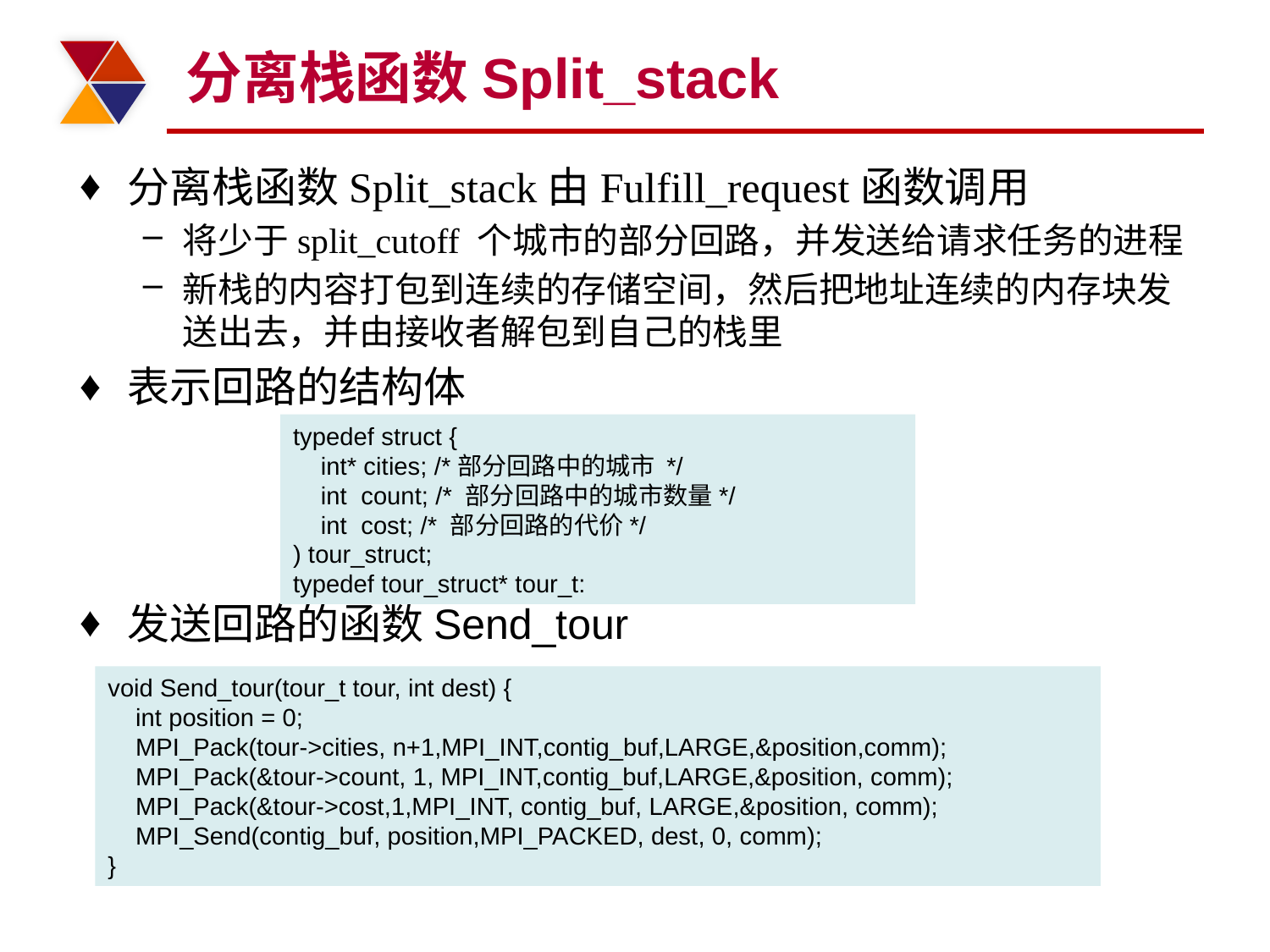

# 分离栈函数Split_stack
分离栈函数Split_stack由Fulfill_request函数调用
将少于split_cutoff 个城市的部分回路，并发送给请求任务的进程
新栈的内容打包到连续的存储空间，然后把地址连续的内存块发送出去，并由接收者解包到自己的栈里
表示回路的结构体

发送回路的函数Send_tour

typedef struct {
    int* cities; /*部分回路中的城市 */
    int  count; /* 部分回路中的城市数量*/
    int  cost; /* 部分回路的代价*/
) tour_struct;
typedef tour_struct* tour_t:
void Send_tour(tour_t tour, int dest) {
    int position = 0;
    MPI_Pack(tour->cities, n+1,MPI_INT,contig_buf,LARGE,&position,comm);
    MPI_Pack(&tour->count, 1, MPI_INT,contig_buf,LARGE,&position, comm);
    MPI_Pack(&tour->cost,1,MPI_INT, contig_buf, LARGE,&position, comm);
    MPI_Send(contig_buf, position,MPI_PACKED, dest, 0, comm);
}